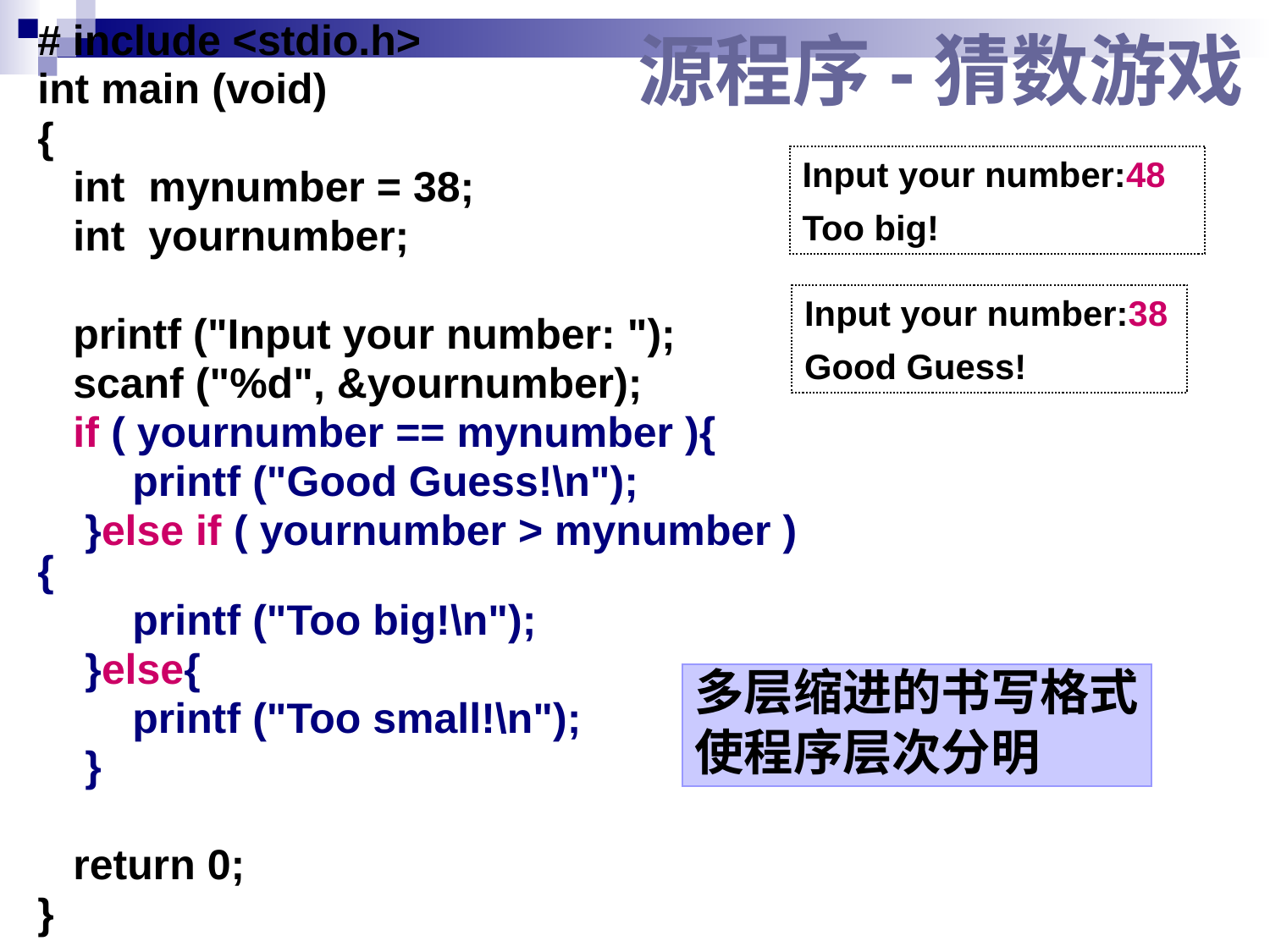

# include <stdio.h>
int main (void)
{
   int  mynumber = 38;
   int  yournumber;

   printf ("Input your number: ");
   scanf ("%d", &yournumber);
   if ( yournumber == mynumber ){
        printf ("Good Guess!\n");
    }else if ( yournumber > mynumber ){
        printf ("Too big!\n");
    }else{
        printf ("Too small!\n");
    }

   return 0;
}
# 源程序-猜数游戏
Input your number:48
Too big!
Input your number:38
Good Guess!
多层缩进的书写格式
使程序层次分明